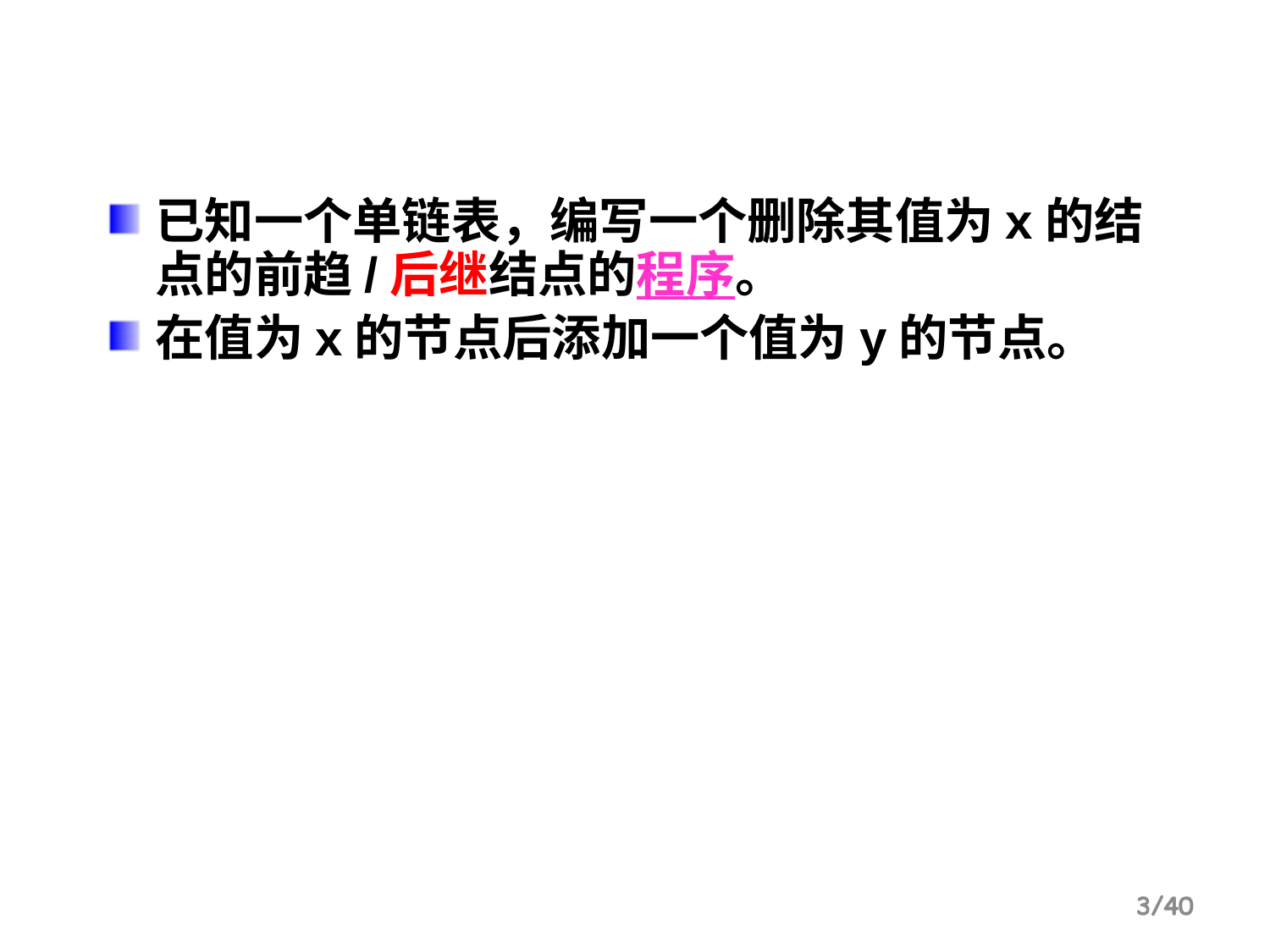

已知一个单链表，编写一个删除其值为x的结点的前趋/后继结点的程序。
在值为x的节点后添加一个值为y的节点。

3/40